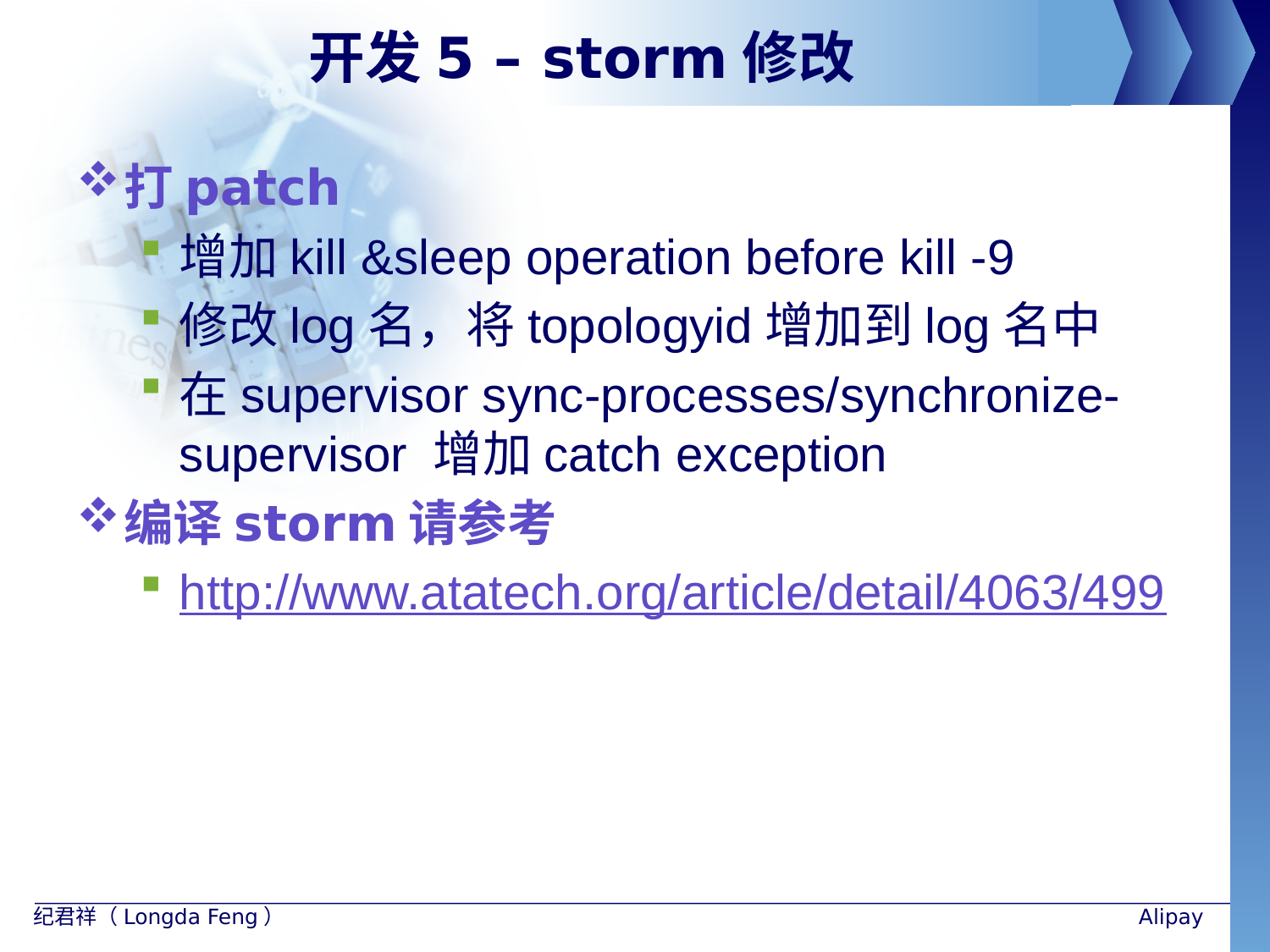

# 开发5 – storm修改
打patch
增加kill &sleep operation before kill -9
修改log名，将topologyid增加到log名中
在supervisor sync-processes/synchronize-supervisor 增加catch exception
编译storm请参考
http://www.atatech.org/article/detail/4063/499
纪君祥（Longda Feng）
Alipay